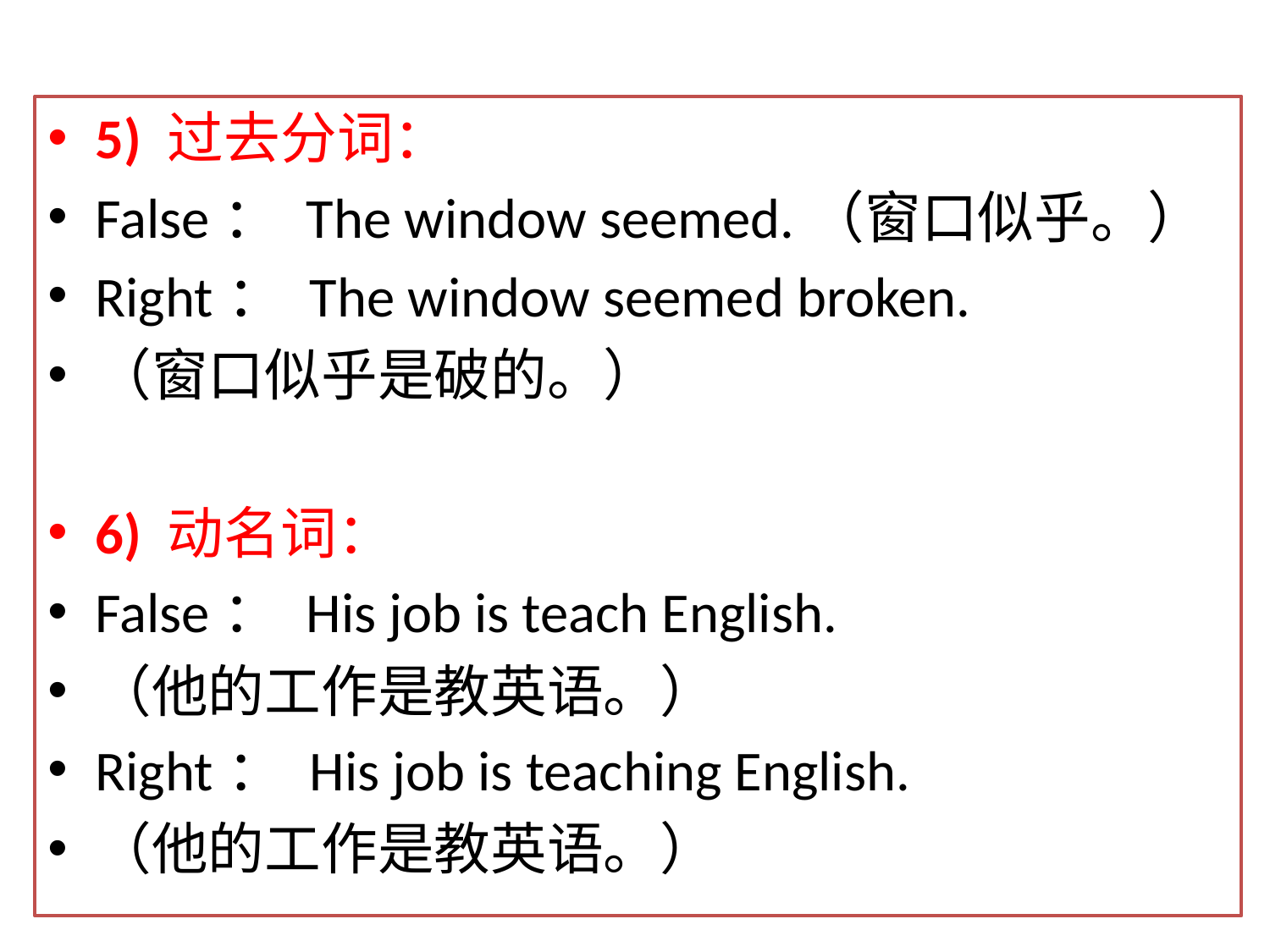

5) 过去分词：
False： The window seemed.（窗口似乎。）
Right： The window seemed broken.
（窗口似乎是破的。）

6) 动名词：
False： His job is teach English.
（他的工作是教英语。）
Right： His job is teaching English.
（他的工作是教英语。）